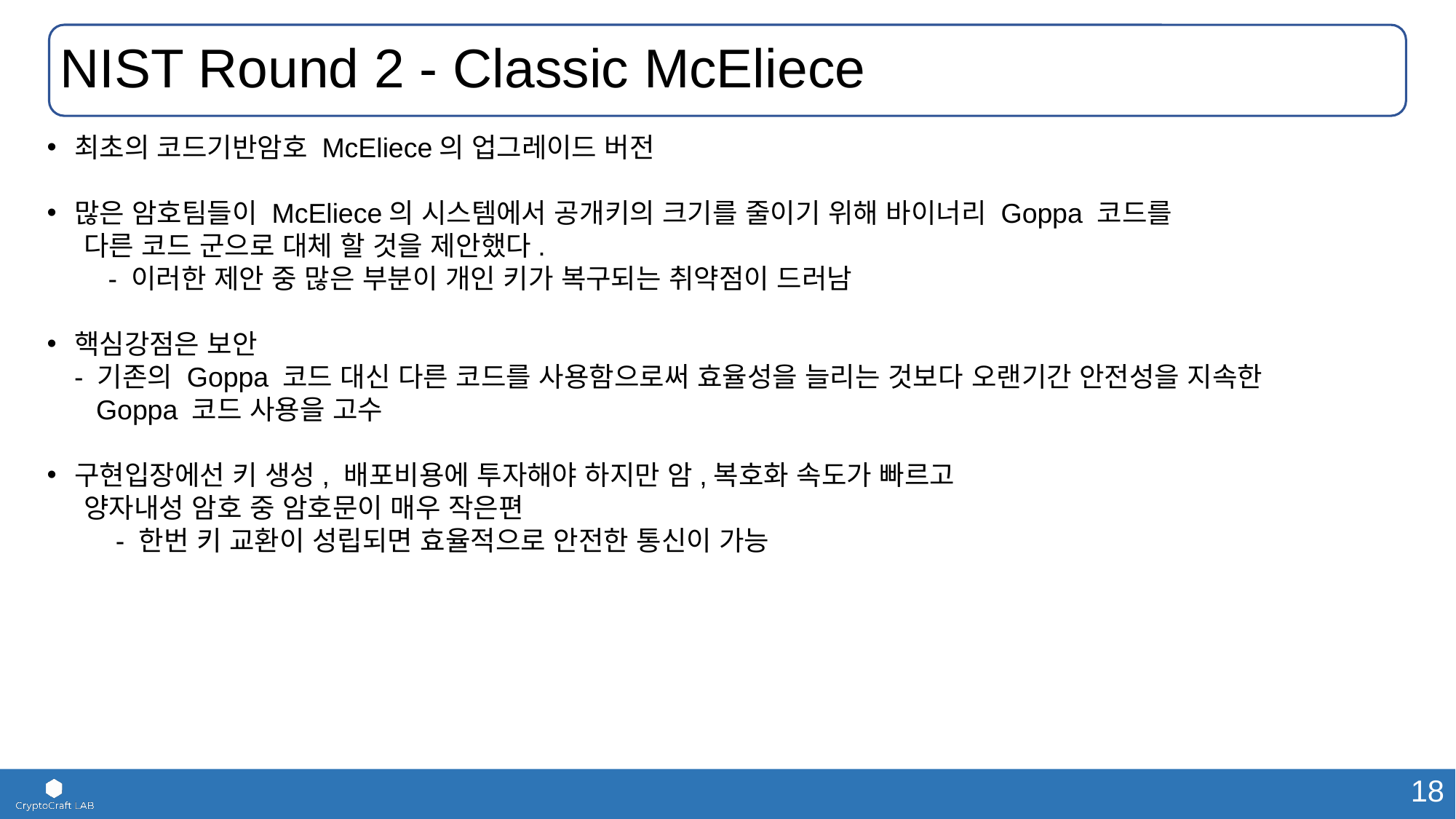

# NIST Round 2 - Classic McEliece
최초의 코드기반암호 McEliece의 업그레이드 버전
많은 암호팀들이 McEliece의 시스템에서 공개키의 크기를 줄이기 위해 바이너리 Goppa 코드를
    다른 코드 군으로 대체 할 것을 제안했다.
        - 이러한 제안 중 많은 부분이 개인 키가 복구되는 취약점이 드러남

핵심강점은 보안
- 기존의 Goppa 코드 대신 다른 코드를 사용함으로써 효율성을 늘리는 것보다 오랜기간 안전성을 지속한
  Goppa 코드 사용을 고수

구현입장에선 키 생성, 배포비용에 투자해야 하지만 암,복호화 속도가 빠르고
    양자내성 암호 중 암호문이 매우 작은편
         - 한번 키 교환이 성립되면 효율적으로 안전한 통신이 가능